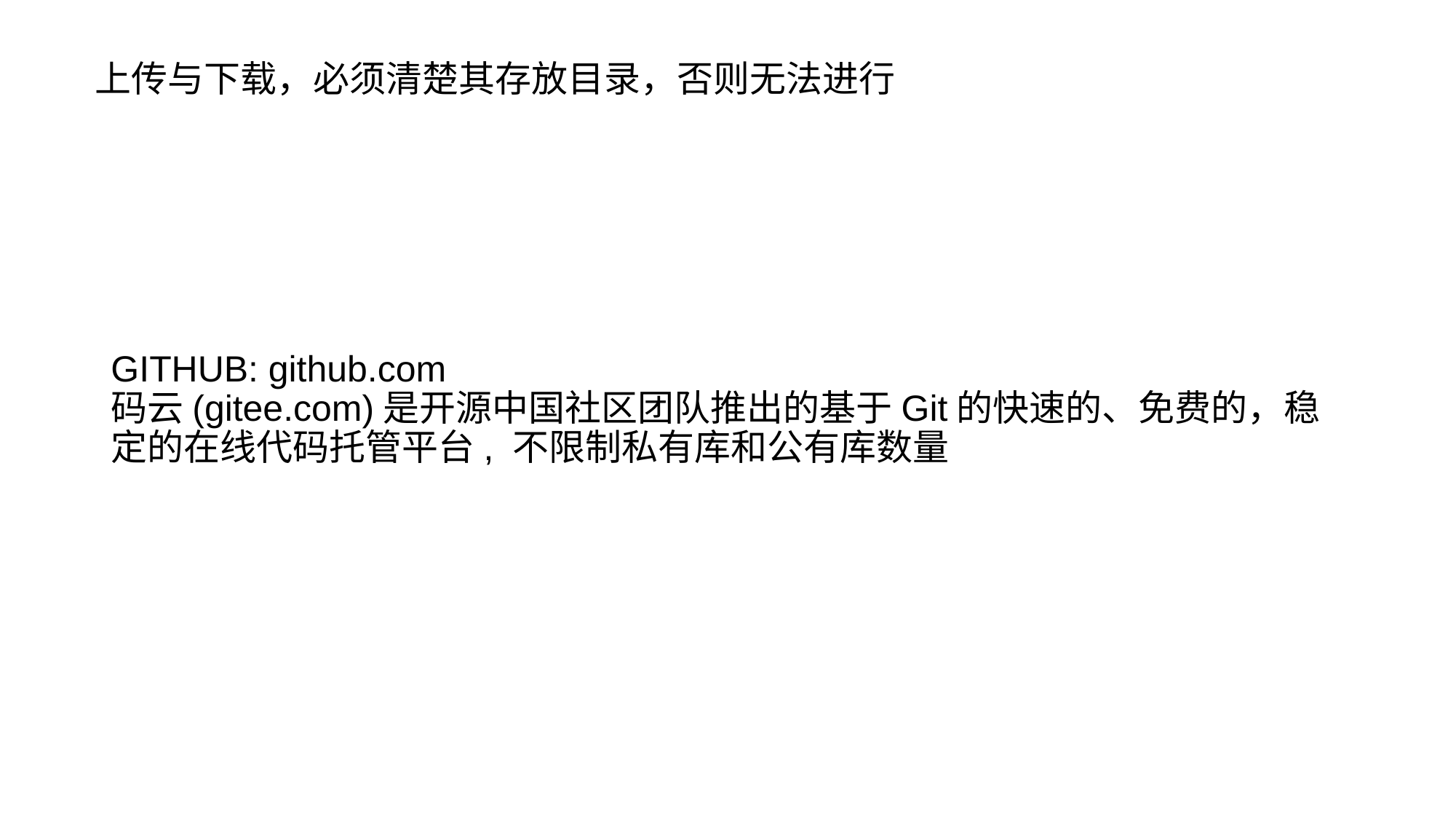

上传与下载，必须清楚其存放目录，否则无法进行
# GITHUB: github.com 码云(gitee.com)是开源中国社区团队推出的基于Git的快速的、免费的，稳定的在线代码托管平台, 不限制私有库和公有库数量